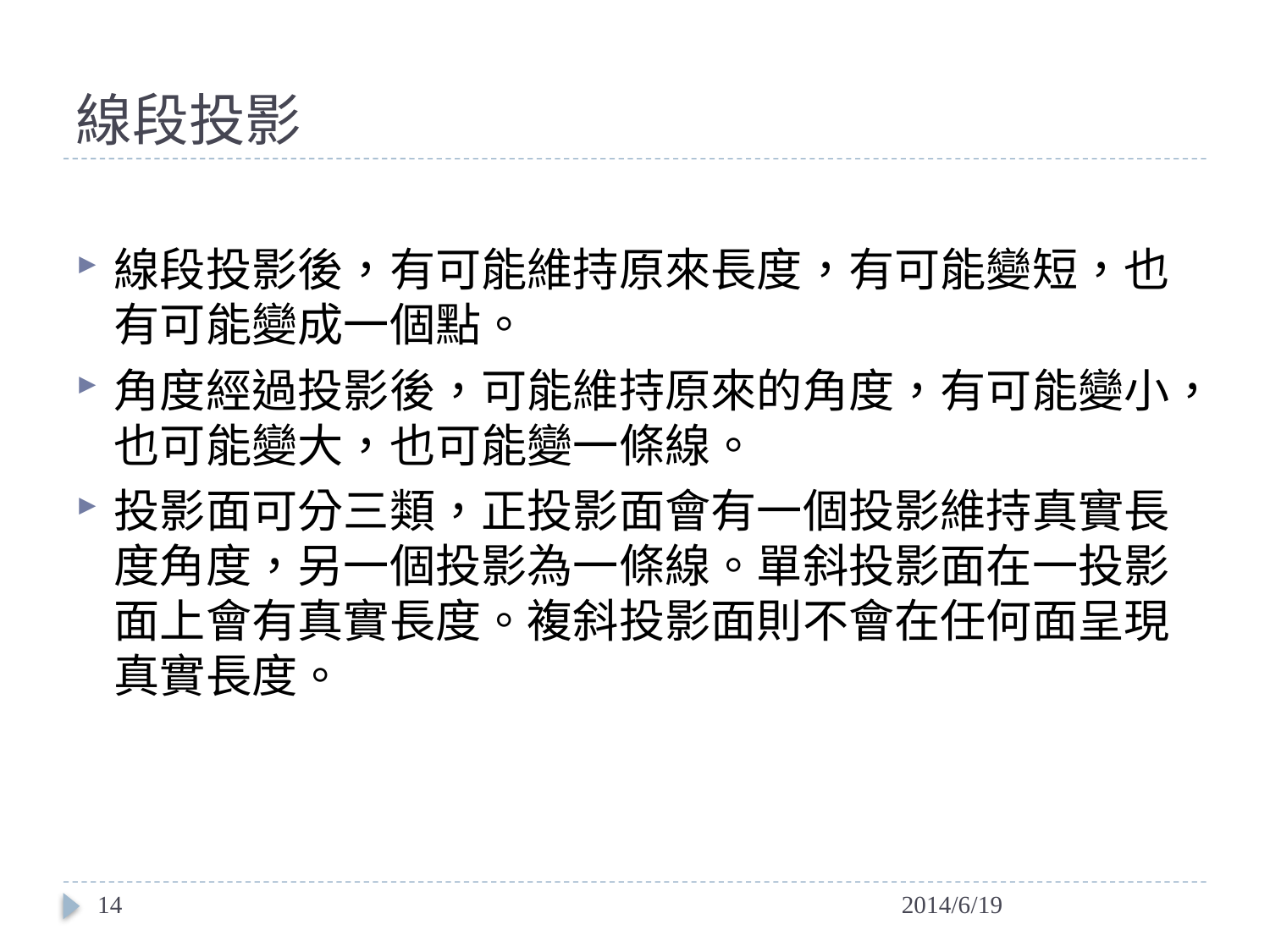

# 線段投影

線段投影後，有可能維持原來長度，有可能變短，也有可能變成一個點。
角度經過投影後，可能維持原來的角度，有可能變小，也可能變大，也可能變一條線。
投影面可分三類，正投影面會有一個投影維持真實長度角度，另一個投影為一條線。單斜投影面在一投影面上會有真實長度。複斜投影面則不會在任何面呈現真實長度。

14
2014/6/19